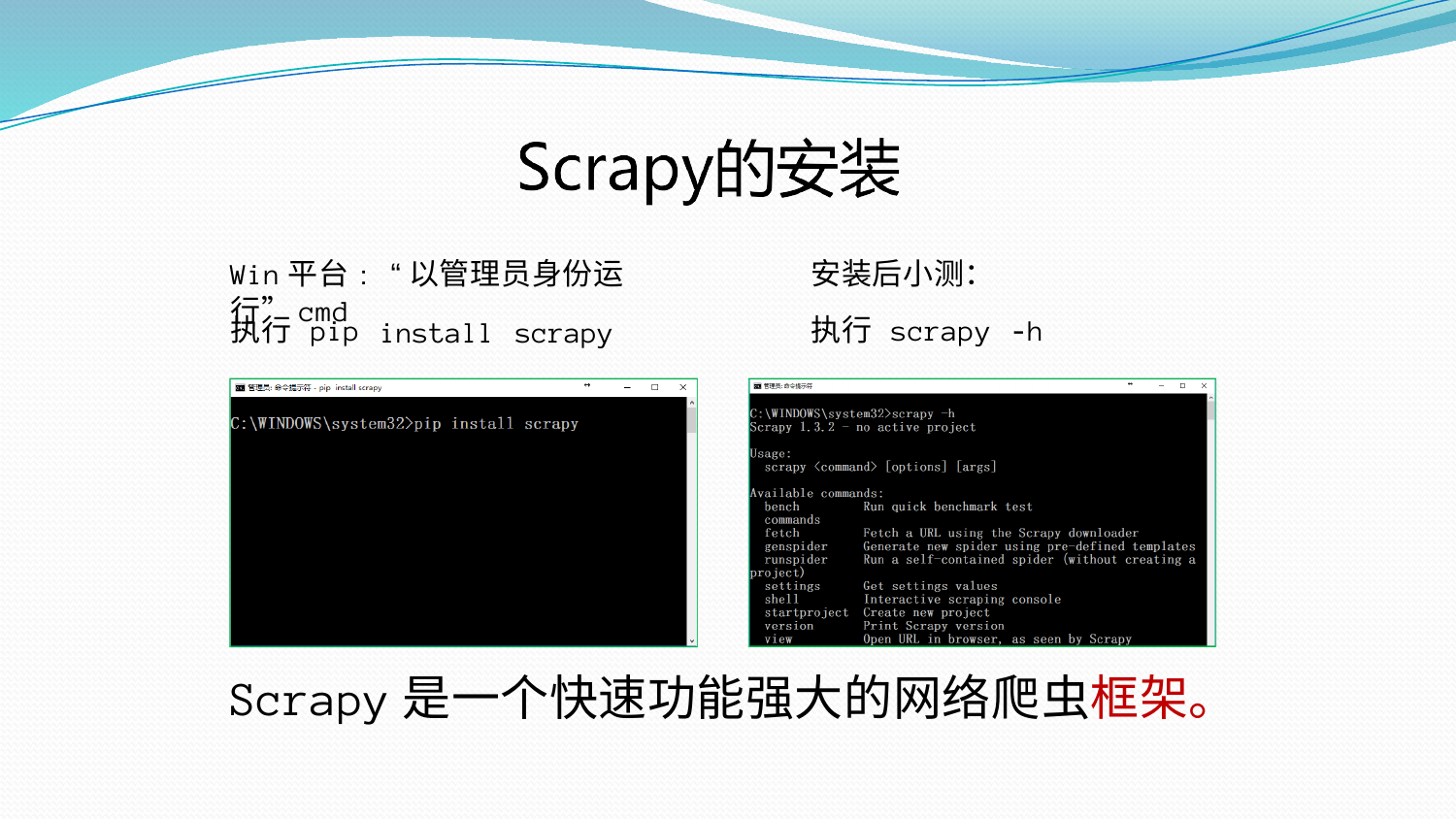

Win平台: “以管理员身份运行”cmd
安装后小测：
执行	scrapy ‐h
执行	pip
install scrapy

Scrapy是一个快速功能强大的网络爬虫框架。